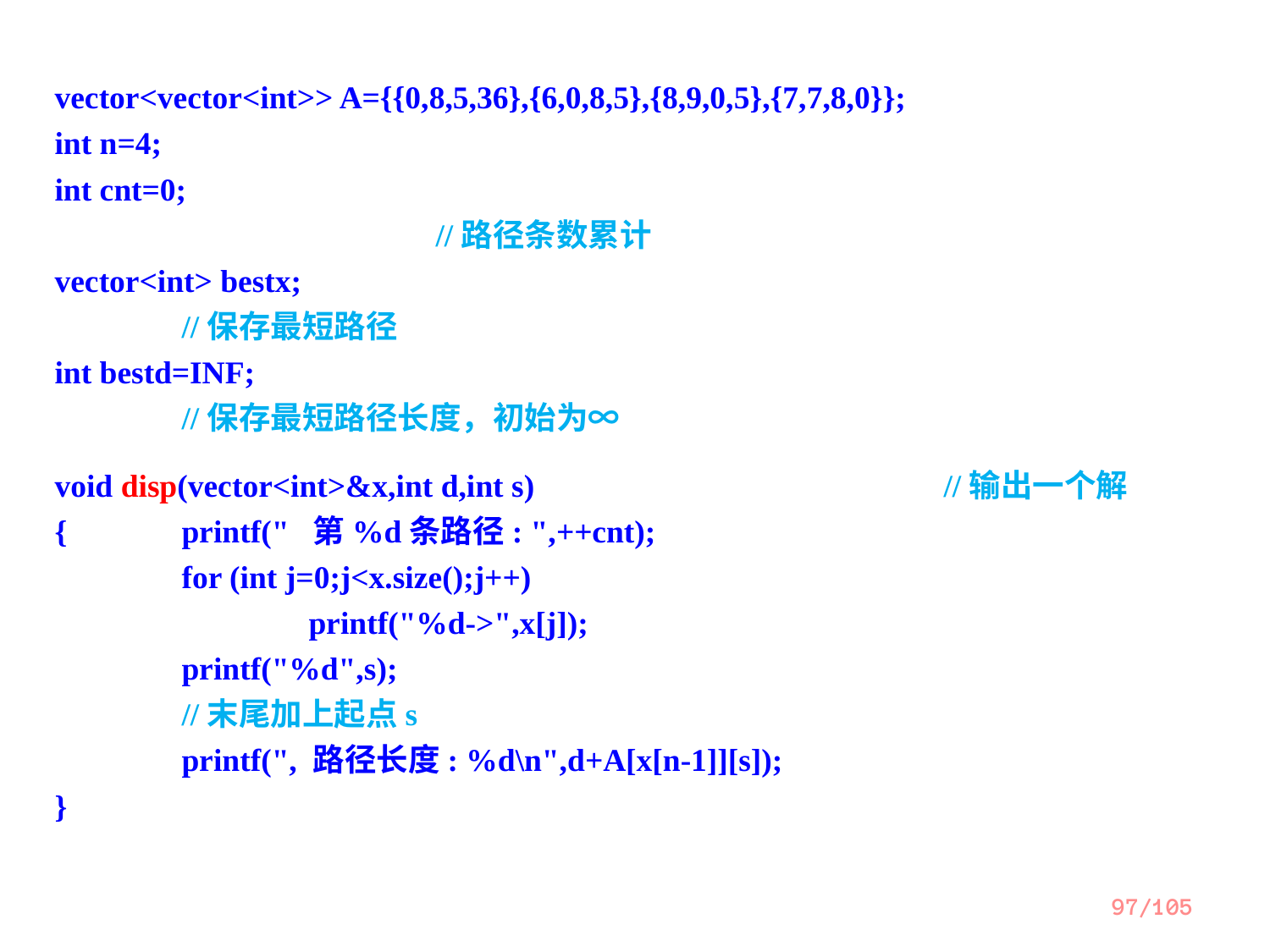

vector<vector<int>> A={{0,8,5,36},{6,0,8,5},{8,9,0,5},{7,7,8,0}};
int n=4;
int cnt=0;											//路径条数累计
vector<int> bestx;									//保存最短路径
int bestd=INF;									//保存最短路径长度，初始为∞
void disp(vector<int>&x,int d,int s)				//输出一个解
{	printf("  第%d条路径: ",++cnt);
	for (int j=0;j<x.size();j++)
		printf("%d->",x[j]);
	printf("%d",s);								//末尾加上起点s
	printf(", 路径长度: %d\n",d+A[x[n-1]][s]);
}
97/105